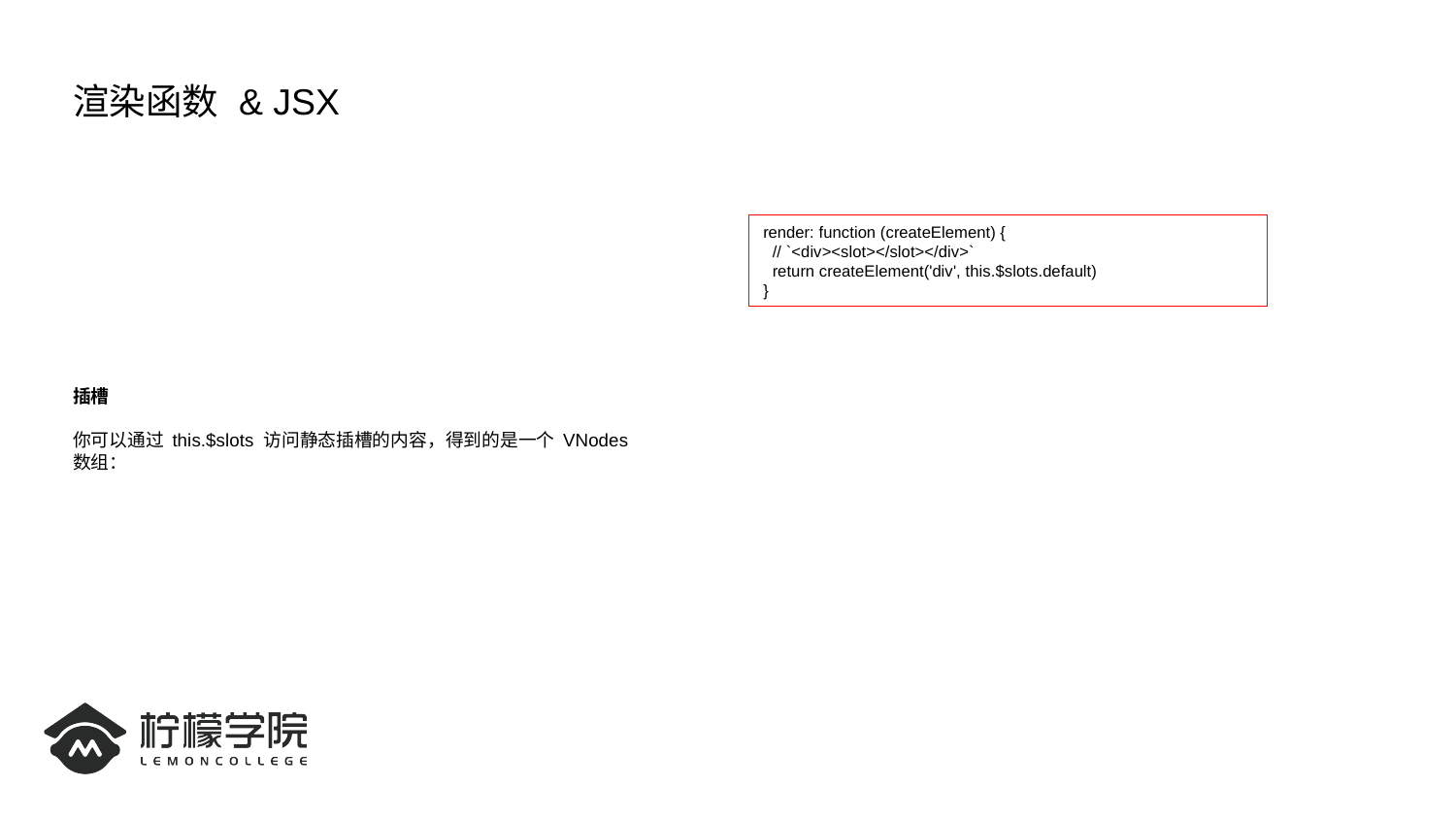

# 渲染函数 & JSX
插槽

你可以通过 this.$slots 访问静态插槽的内容，得到的是一个 VNodes 数组：
render: function (createElement) {
  // `<div><slot></slot></div>`
  return createElement('div', this.$slots.default)
}